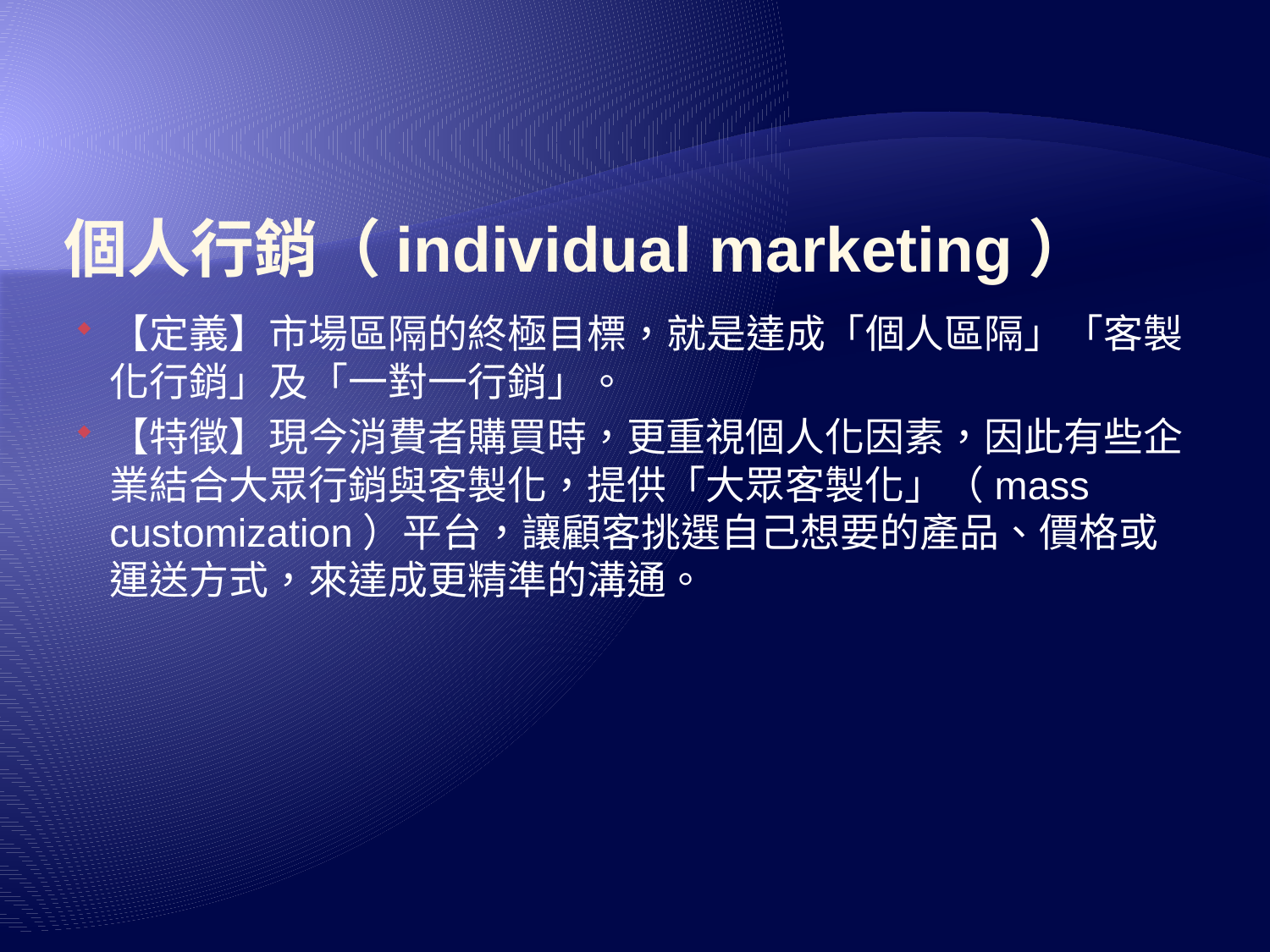

# 個人行銷（individual marketing）
【定義】市場區隔的終極目標，就是達成「個人區隔」「客製化行銷」及「一對一行銷」。
【特徵】現今消費者購買時，更重視個人化因素，因此有些企業結合大眾行銷與客製化，提供「大眾客製化」（mass customization）平台，讓顧客挑選自己想要的產品、價格或運送方式，來達成更精準的溝通。